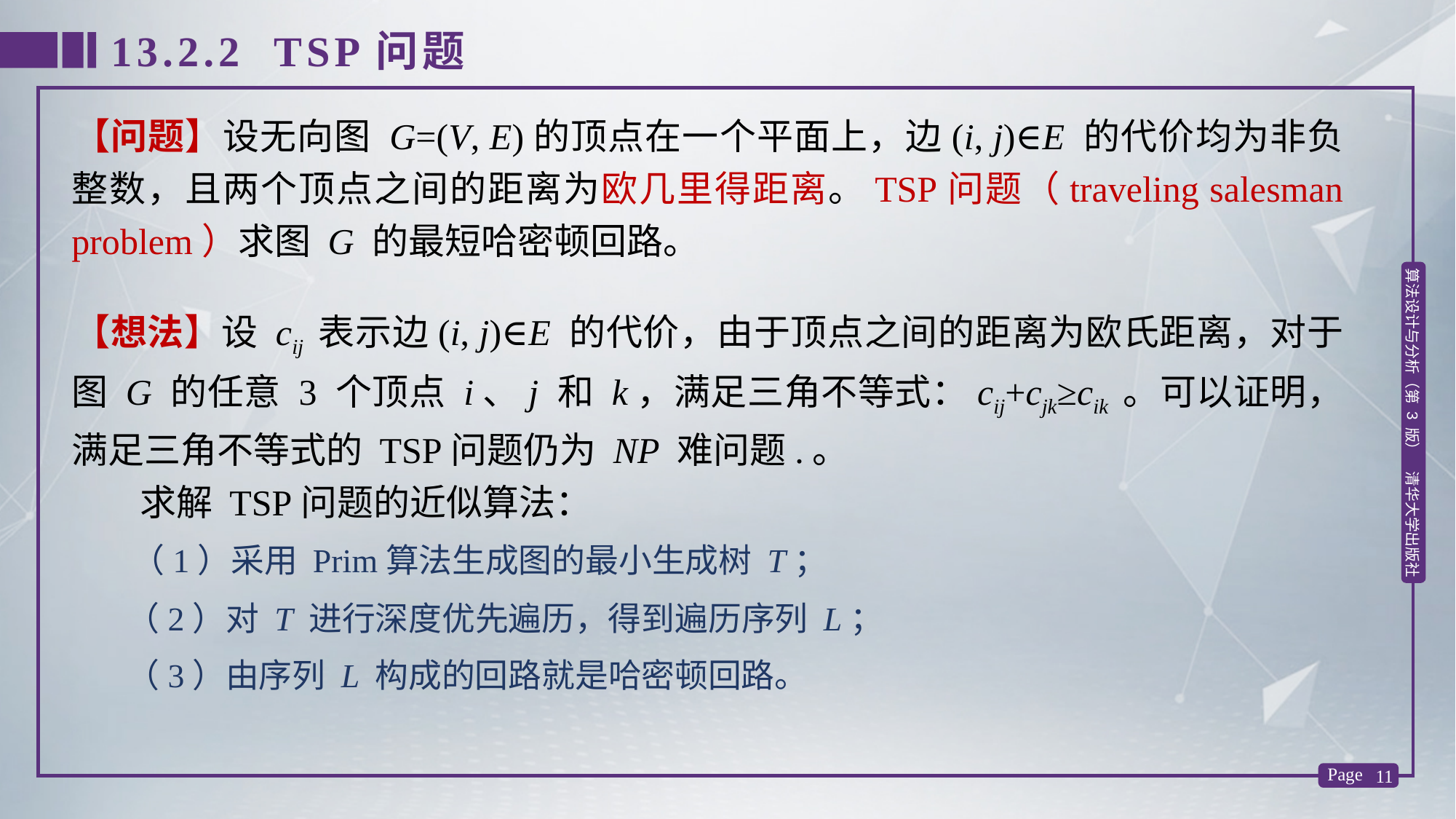

13.2.2  TSP问题
【问题】设无向图 G=(V, E)的顶点在一个平面上，边(i, j)∈E 的代价均为非负整数，且两个顶点之间的距离为欧几里得距离。TSP问题（traveling salesman problem）求图 G 的最短哈密顿回路。
【想法】设 cij 表示边(i, j)∈E 的代价，由于顶点之间的距离为欧氏距离，对于图 G 的任意 3 个顶点 i、j 和 k，满足三角不等式：cij+cjk≥cik 。可以证明，满足三角不等式的 TSP问题仍为 NP 难问题.。
       求解 TSP问题的近似算法：
      （1）采用 Prim算法生成图的最小生成树 T；
      （2）对 T 进行深度优先遍历，得到遍历序列 L；
      （3）由序列 L 构成的回路就是哈密顿回路。